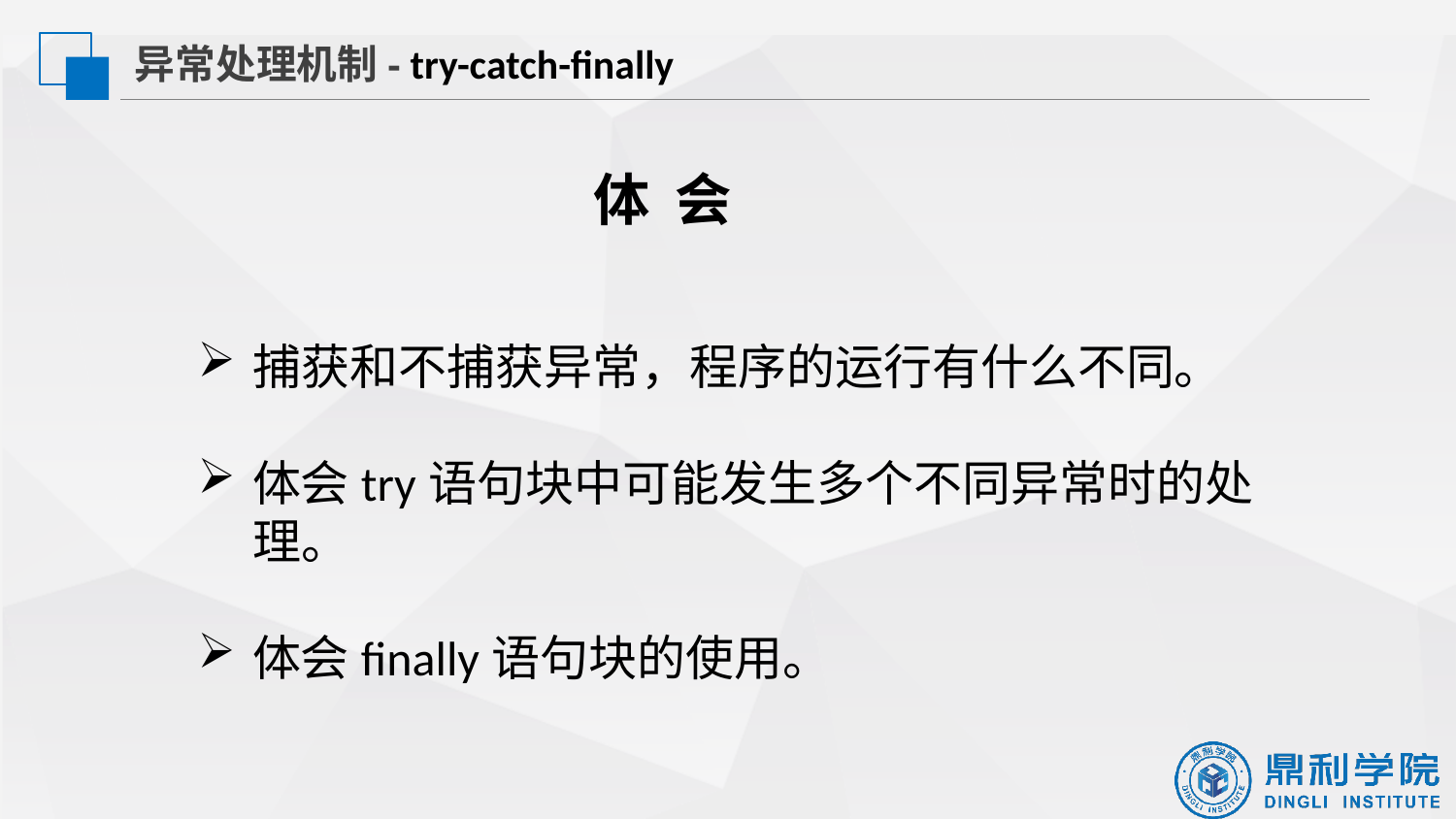

异常处理机制- try-catch-finally
体  会
捕获和不捕获异常，程序的运行有什么不同。

体会try语句块中可能发生多个不同异常时的处理。

体会finally语句块的使用。